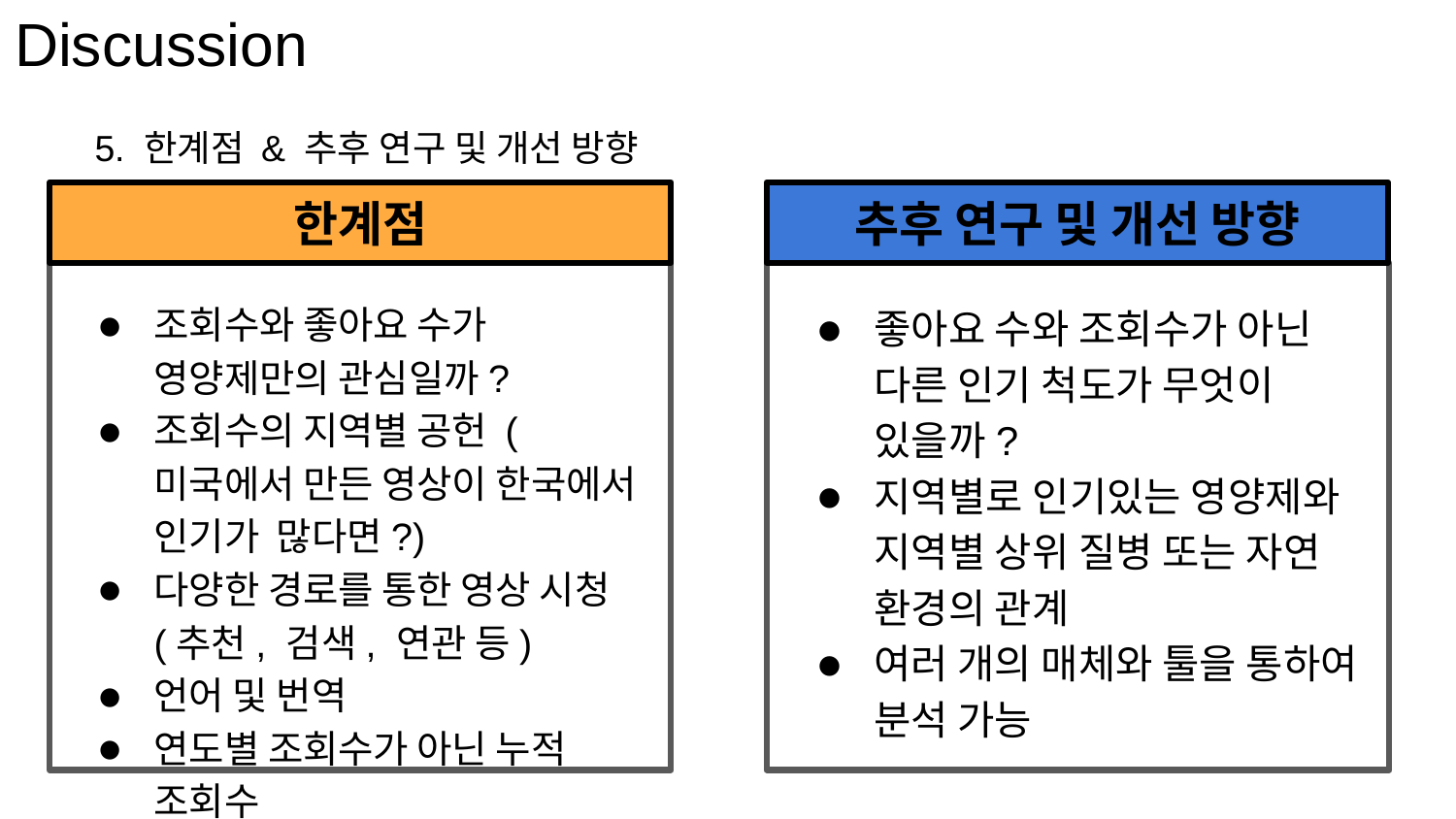

Discussion
5. 한계점 & 추후 연구 및 개선 방향

한계점
추후 연구 및 개선 방향

조회수와 좋아요 수가 영양제만의 관심일까?
조회수의 지역별 공헌 (미국에서 만든 영상이 한국에서 인기가  많다면?)
다양한 경로를 통한 영상 시청 (추천, 검색, 연관 등)
언어 및 번역
연도별 조회수가 아닌 누적 조회수
좋아요 수와 조회수가 아닌 다른 인기 척도가 무엇이 있을까?
지역별로 인기있는 영양제와 지역별 상위 질병 또는 자연 환경의 관계
여러 개의 매체와 툴을 통하여 분석 가능